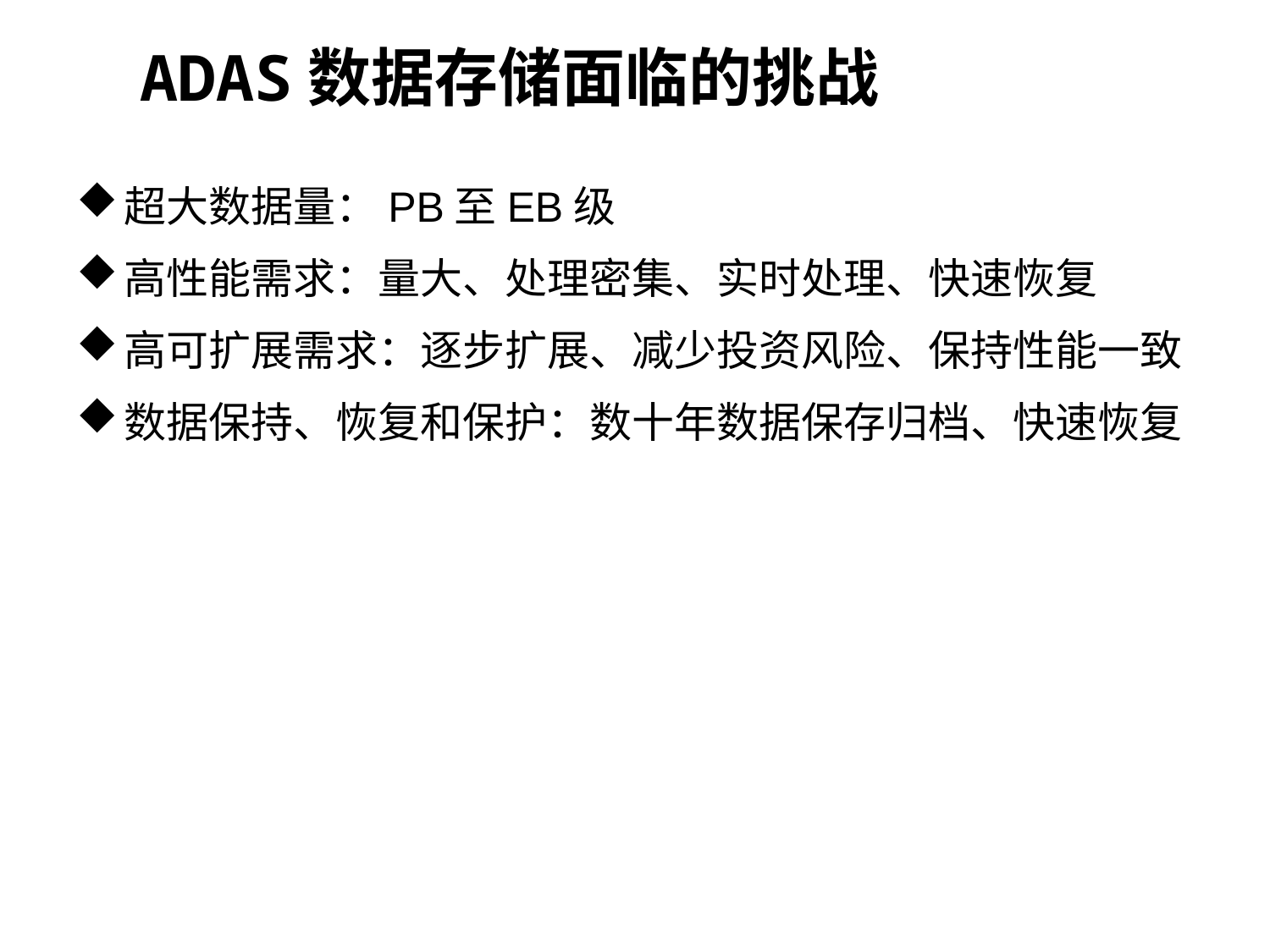

# ADAS数据存储面临的挑战
超大数据量：PB至EB级
高性能需求：量大、处理密集、实时处理、快速恢复
高可扩展需求：逐步扩展、减少投资风险、保持性能一致
数据保持、恢复和保护：数十年数据保存归档、快速恢复